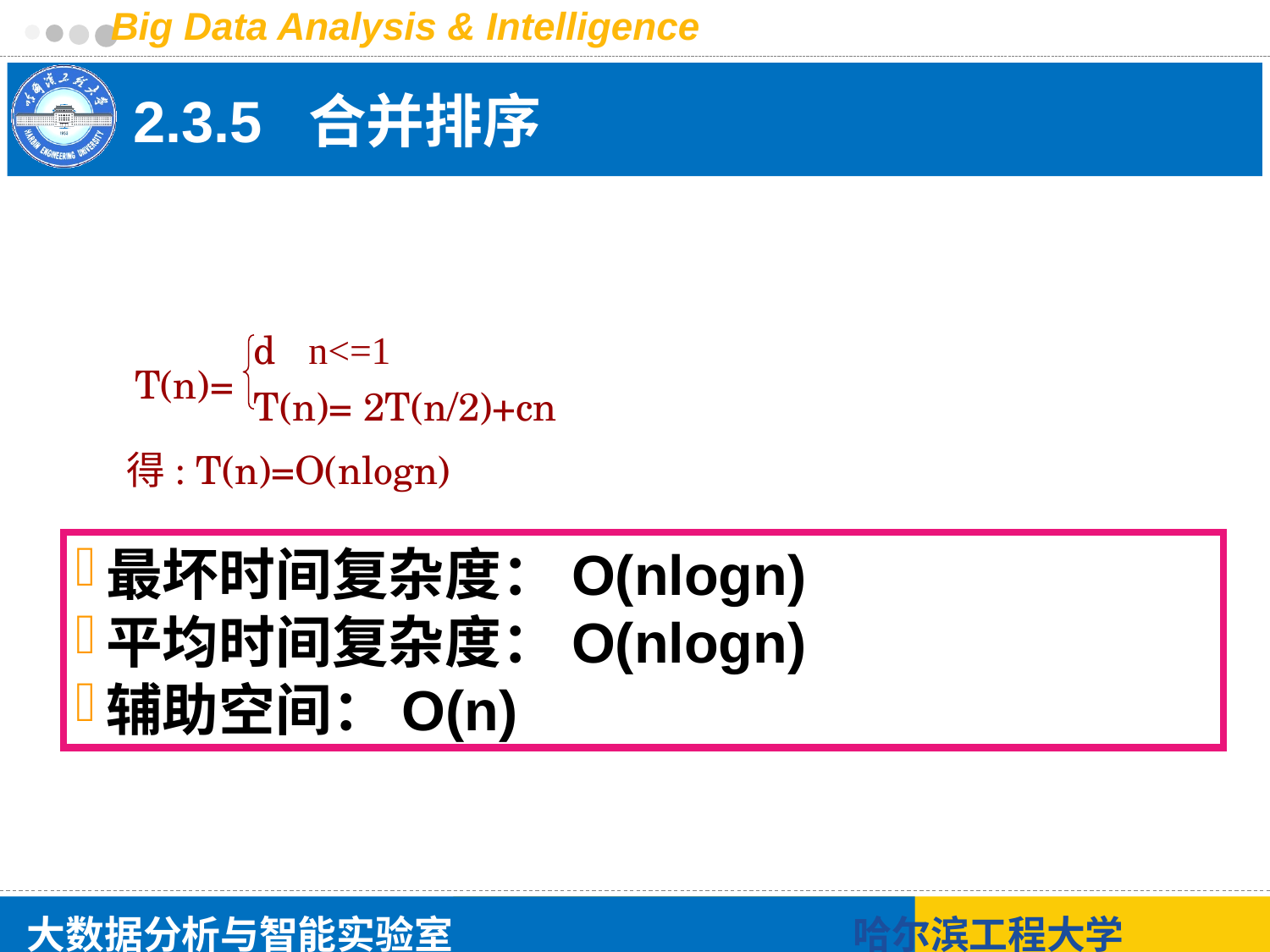

# 2.3.5  合并排序

d   n<=1
T(n)= 2T(n/2)+cn
 T(n)=

 得: T(n)=O(nlogn)
最坏时间复杂度：O(nlogn)
平均时间复杂度：O(nlogn)
辅助空间：O(n)